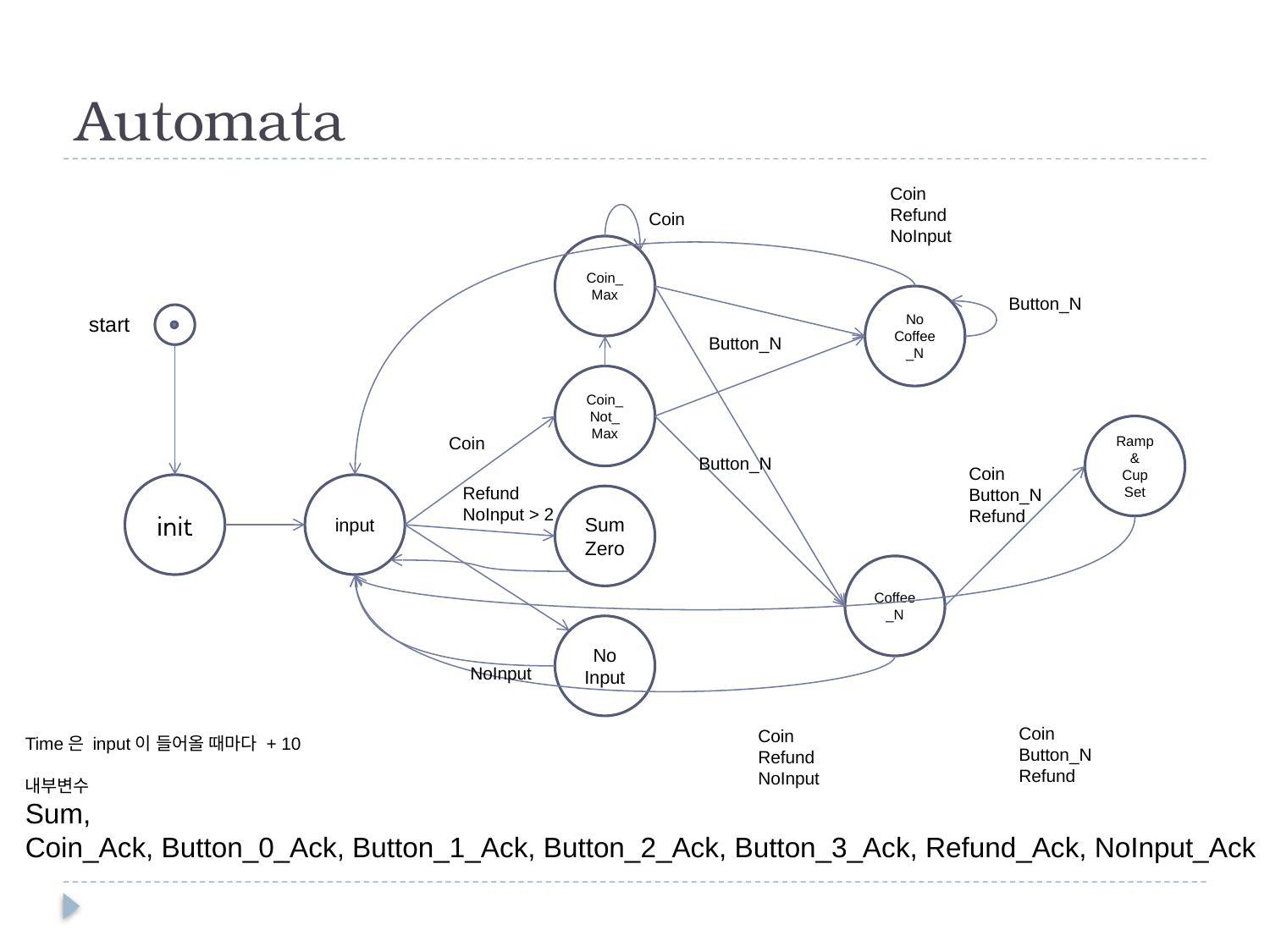

# Automata
Coin
Refund
NoInput
Coin
Coin_Max
No
Coffee_N
Button_N
start

Button_N
Coin_Not_
Max
Ramp &
Cup
Set
Coin
Button_N
Coin
Button_N
Refund
init
input
Refund
NoInput > 2
Sum
Zero
Coffee_N
No
Input
NoInput
Coin
Button_N
Refund
Coin
Refund
NoInput
Time은 input이 들어올 때마다 + 10

내부변수
Sum,
Coin_Ack, Button_0_Ack, Button_1_Ack, Button_2_Ack, Button_3_Ack, Refund_Ack, NoInput_Ack